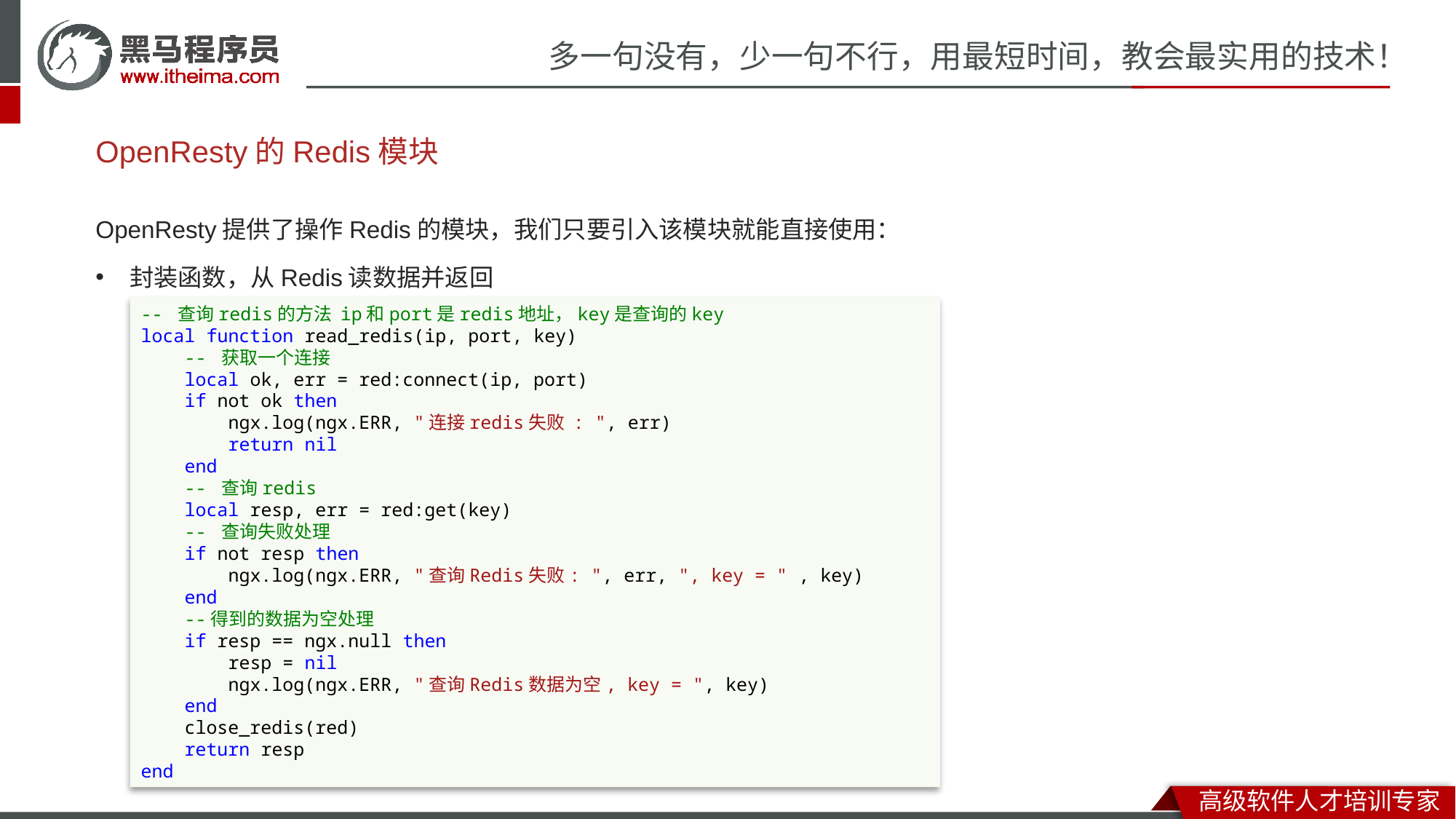

# OpenResty的Redis模块
OpenResty提供了操作Redis的模块，我们只要引入该模块就能直接使用：
封装函数，从Redis读数据并返回
-- 查询redis的方法 ip和port是redis地址，key是查询的key
local function read_redis(ip, port, key)
    -- 获取一个连接
    local ok, err = red:connect(ip, port)
    if not ok then
        ngx.log(ngx.ERR, "连接redis失败 : ", err)
        return nil
    end
    -- 查询redis
    local resp, err = red:get(key)
    -- 查询失败处理
    if not resp then
        ngx.log(ngx.ERR, "查询Redis失败: ", err, ", key = " , key)
    end
    --得到的数据为空处理
    if resp == ngx.null then
        resp = nil
        ngx.log(ngx.ERR, "查询Redis数据为空, key = ", key)
    end
    close_redis(red)
    return resp
end